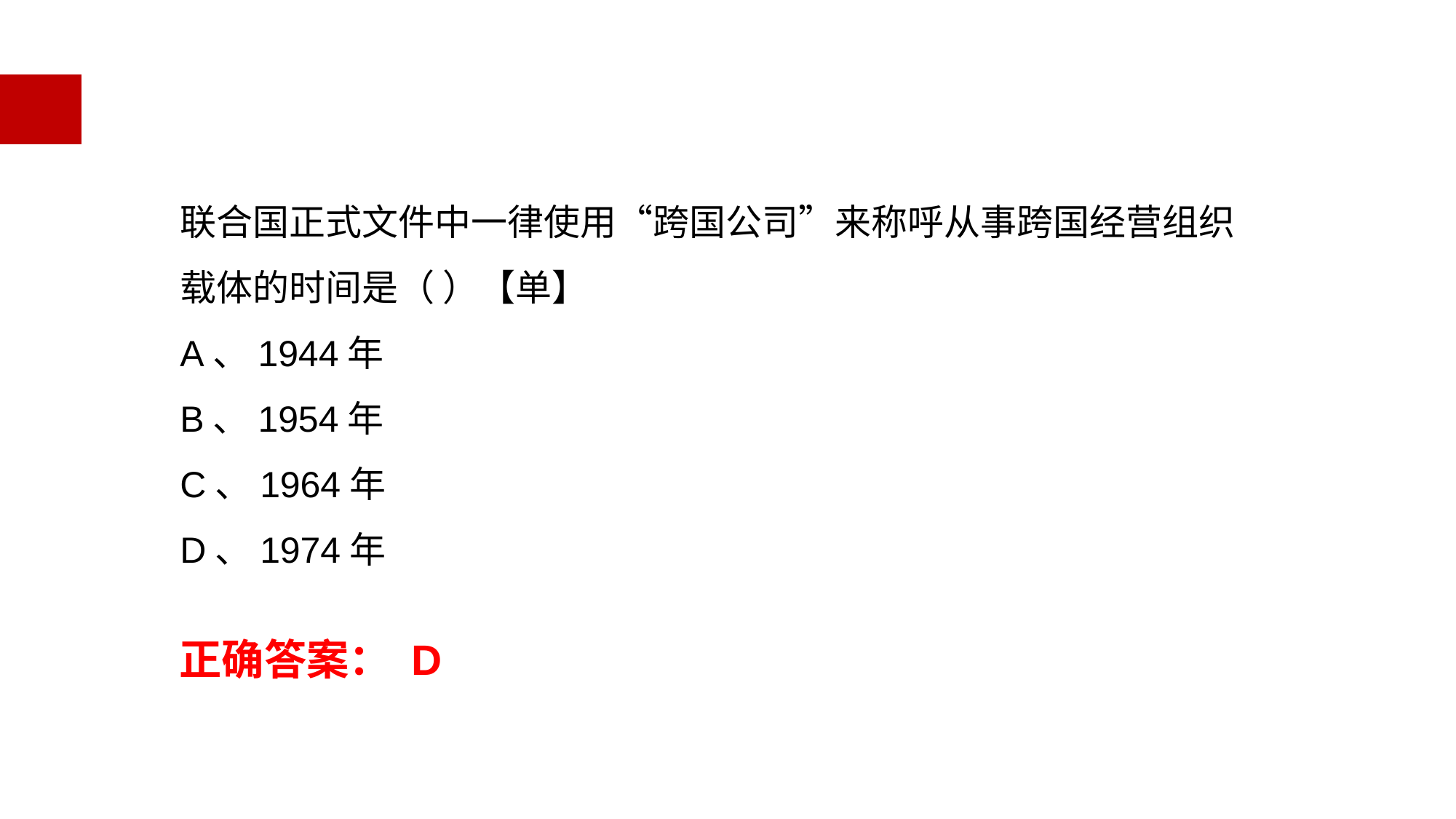

联合国正式文件中一律使用“跨国公司”来称呼从事跨国经营组织载体的时间是（ ）【单】
A、1944年
B、1954年
C、1964年
D、1974年
正确答案： D